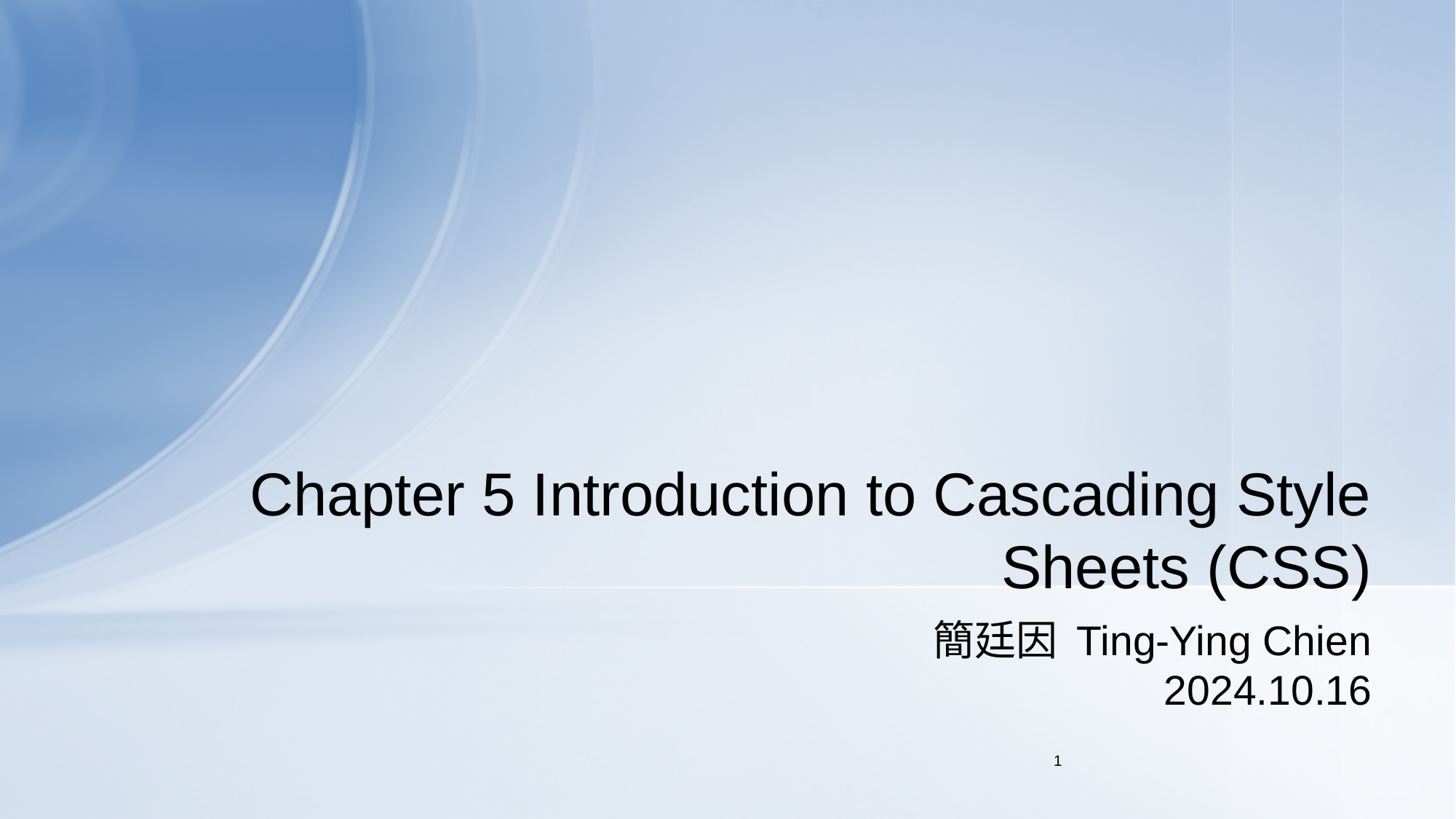

# Chapter 5 Introduction to Cascading Style Sheets (CSS)
簡廷因 Ting-Ying Chien
2024.10.16

1